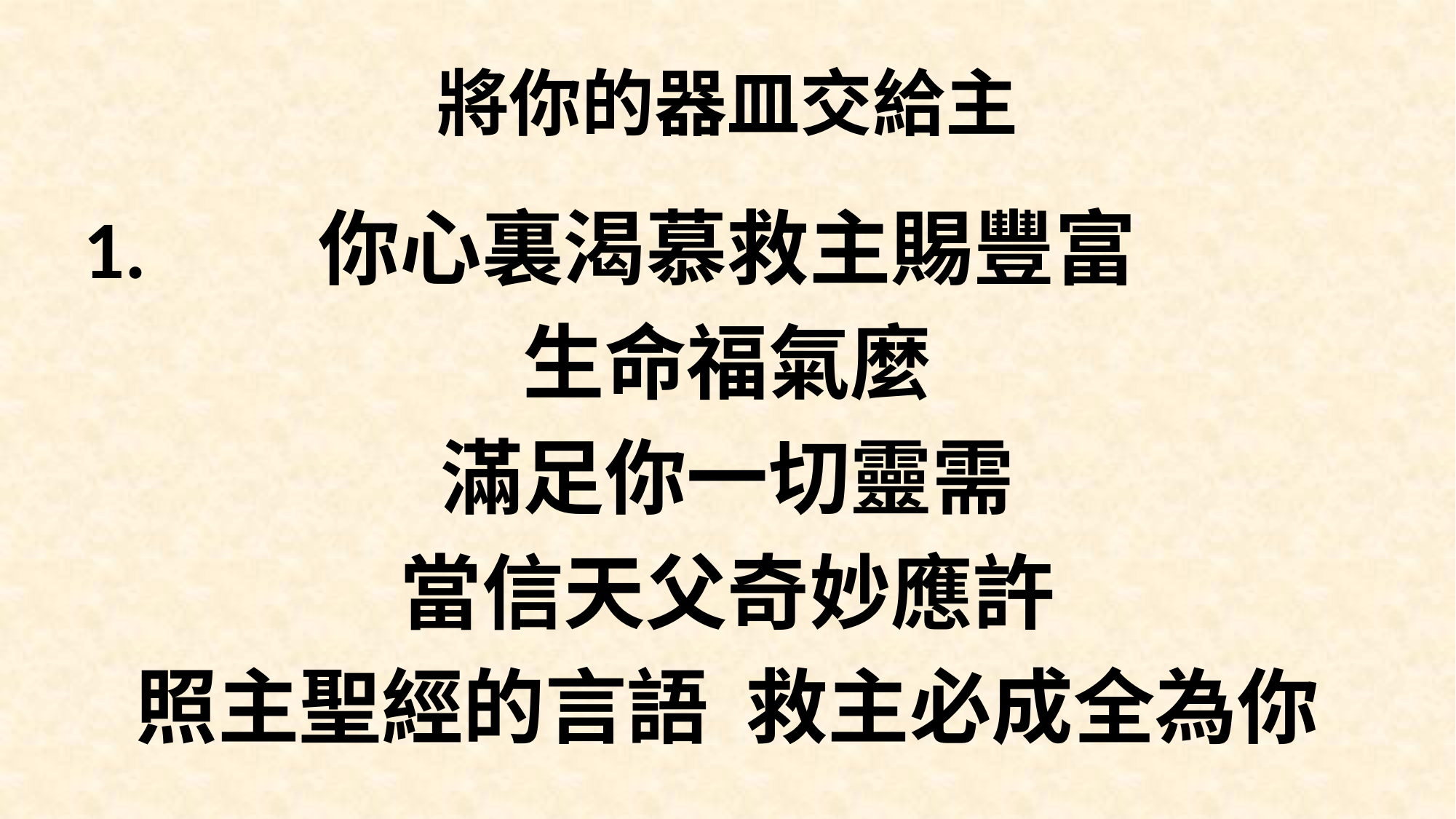

# 將你的器皿交給主
你心裏渴慕救主賜豐富
生命福氣麼
滿足你一切靈需
當信天父奇妙應許
照主聖經的言語  救主必成全為你
1.